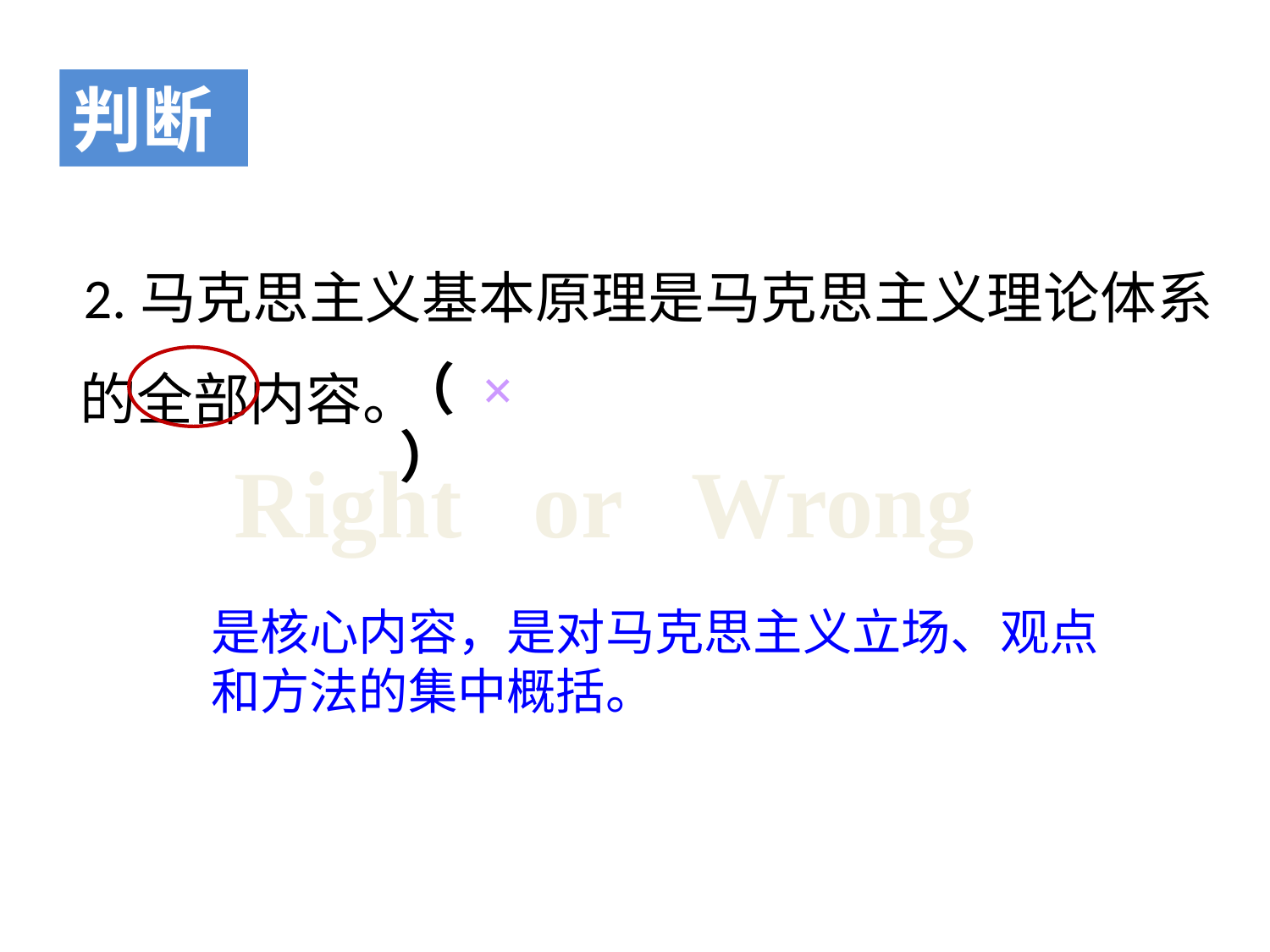

判断
    2.马克思主义基本原理是马克思主义理论体系的全部内容。

（ × ）

是核心内容，是对马克思主义立场、观点和方法的集中概括。
Right   or   Wrong